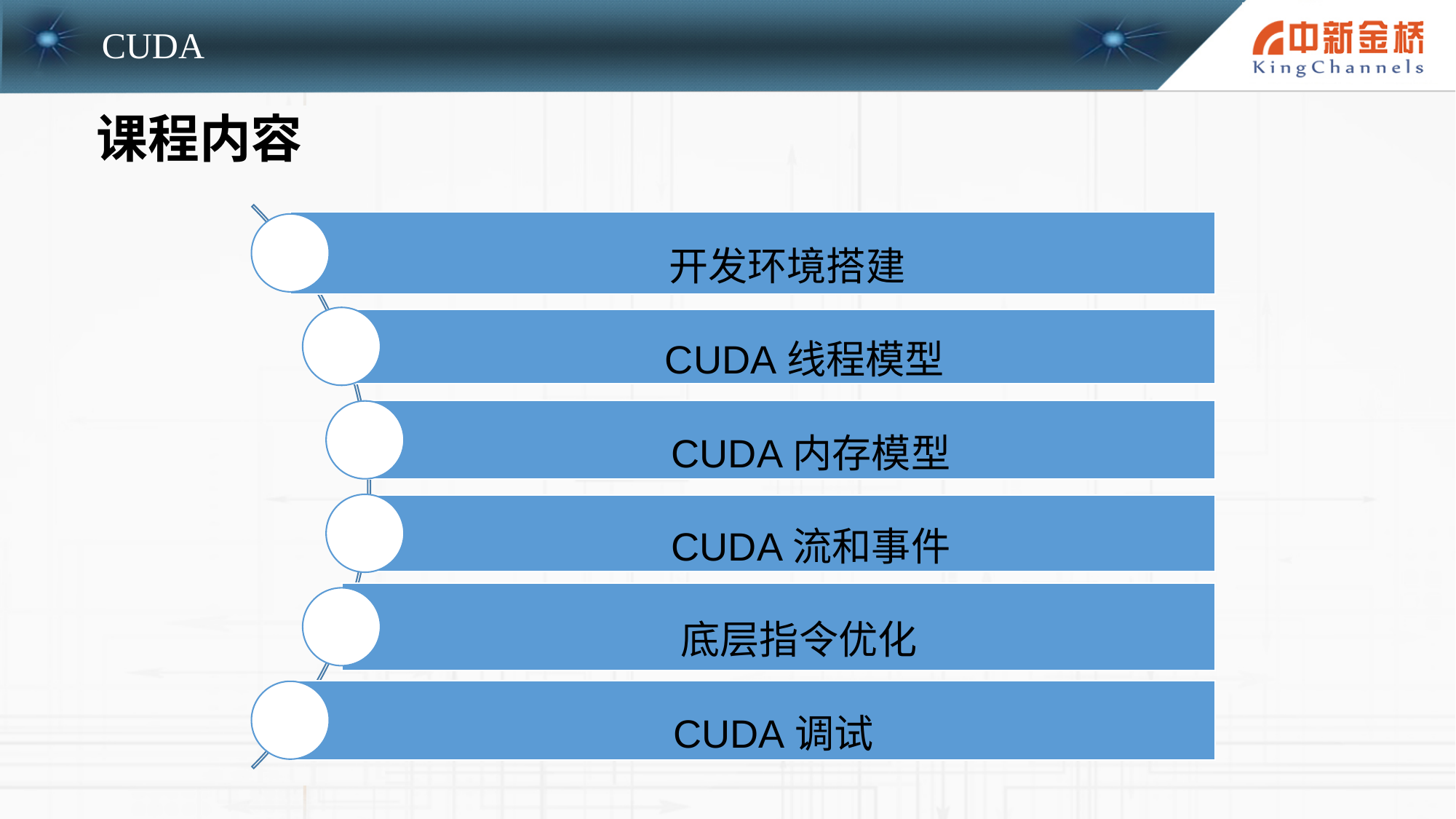

课程内容
  开发环境搭建
 CUDA线程模型
CUDA内存模型
CUDA流和事件
底层指令优化
CUDA调试